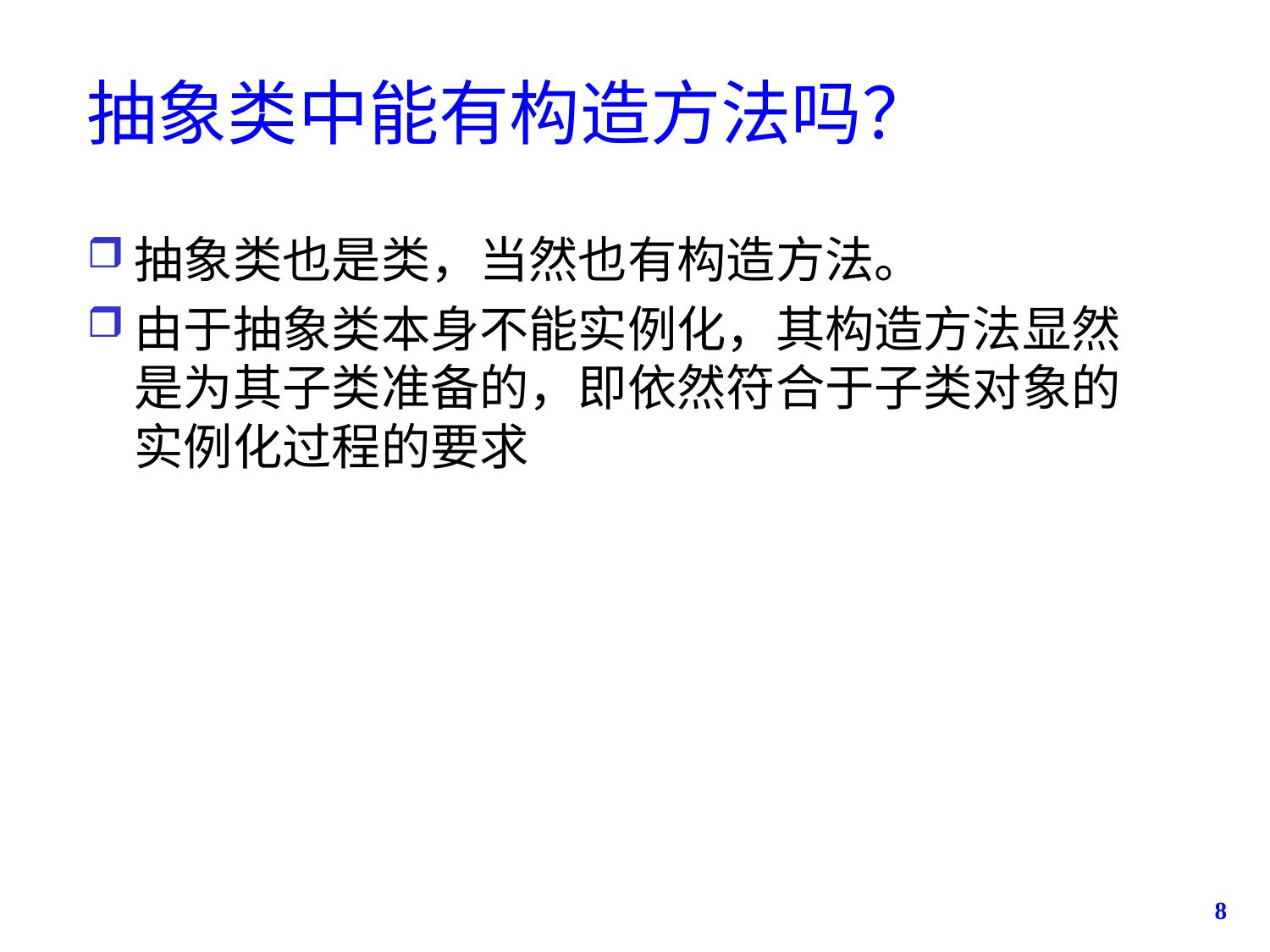

# 抽象类中能有构造方法吗？
抽象类也是类，当然也有构造方法。
由于抽象类本身不能实例化，其构造方法显然是为其子类准备的，即依然符合于子类对象的实例化过程的要求
8